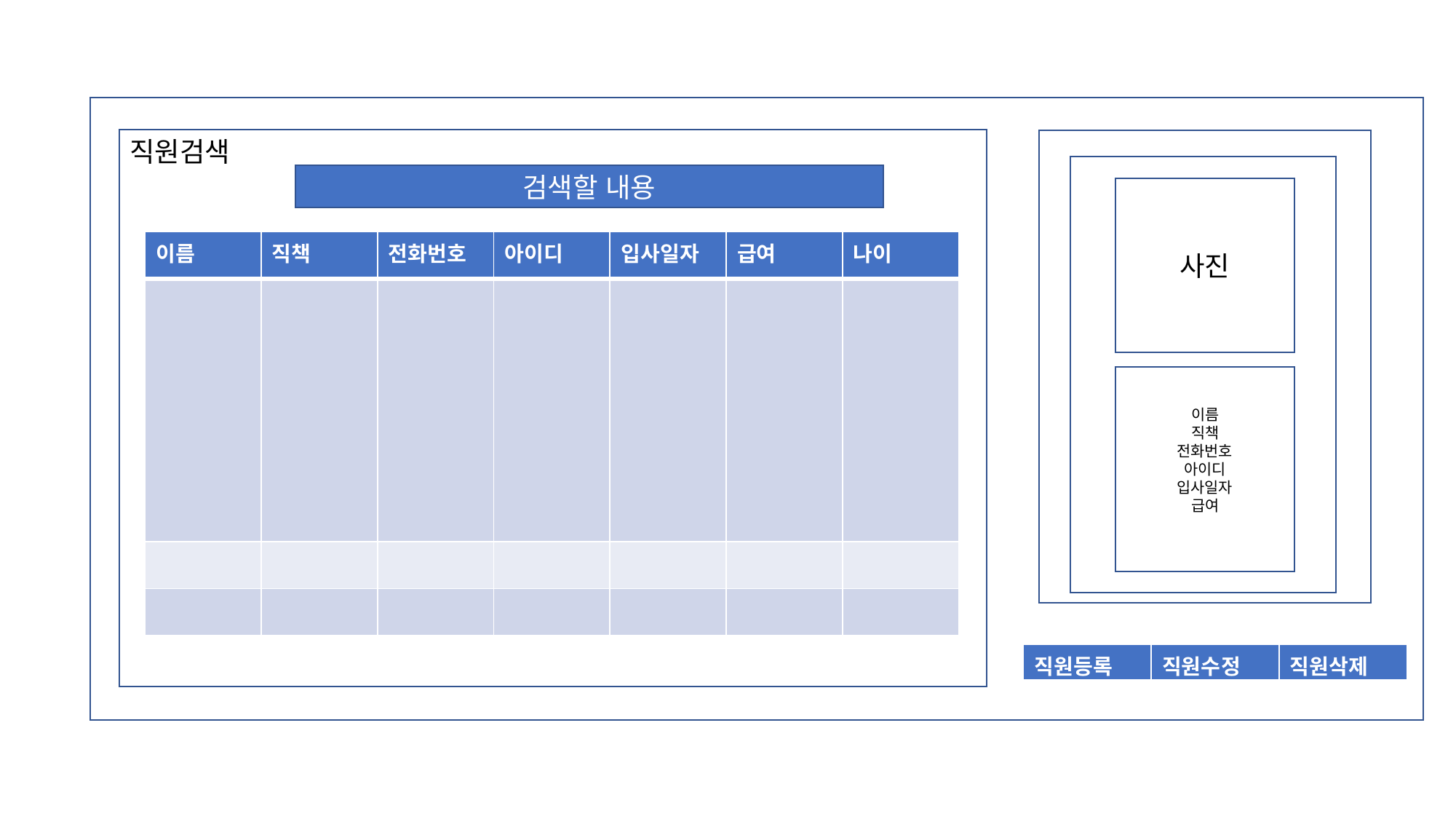

직원검색

검색할 내용
사진
| 이름 | 직책 | 전화번호 | 아이디 | 입사일자 | 급여 | 나이 |
| --- | --- | --- | --- | --- | --- | --- |
|  |  |  |  |  |  |  |
|  |  |  |  |  |  |  |
|  |  |  |  |  |  |  |
이름
직책
전화번호
아이디
입사일자
급여

| 직원등록 | 직원수정 | 직원삭제 |
| --- | --- | --- |